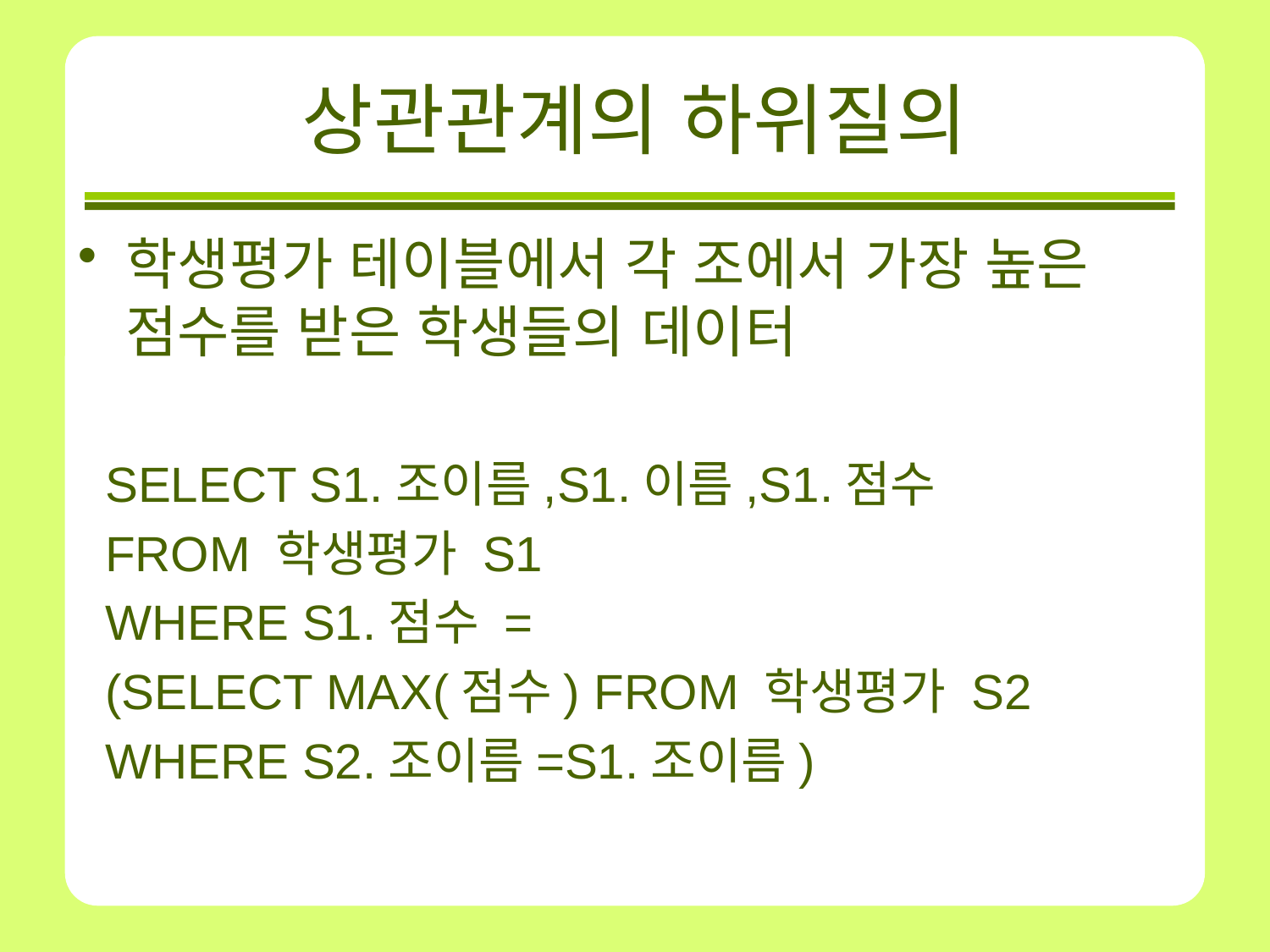

# 상관관계의 하위질의
학생평가 테이블에서 각 조에서 가장 높은 점수를 받은 학생들의 데이터

  SELECT S1.조이름,S1.이름,S1.점수
  FROM 학생평가 S1
  WHERE S1.점수 =
  (SELECT MAX(점수) FROM 학생평가 S2
  WHERE S2.조이름=S1.조이름)